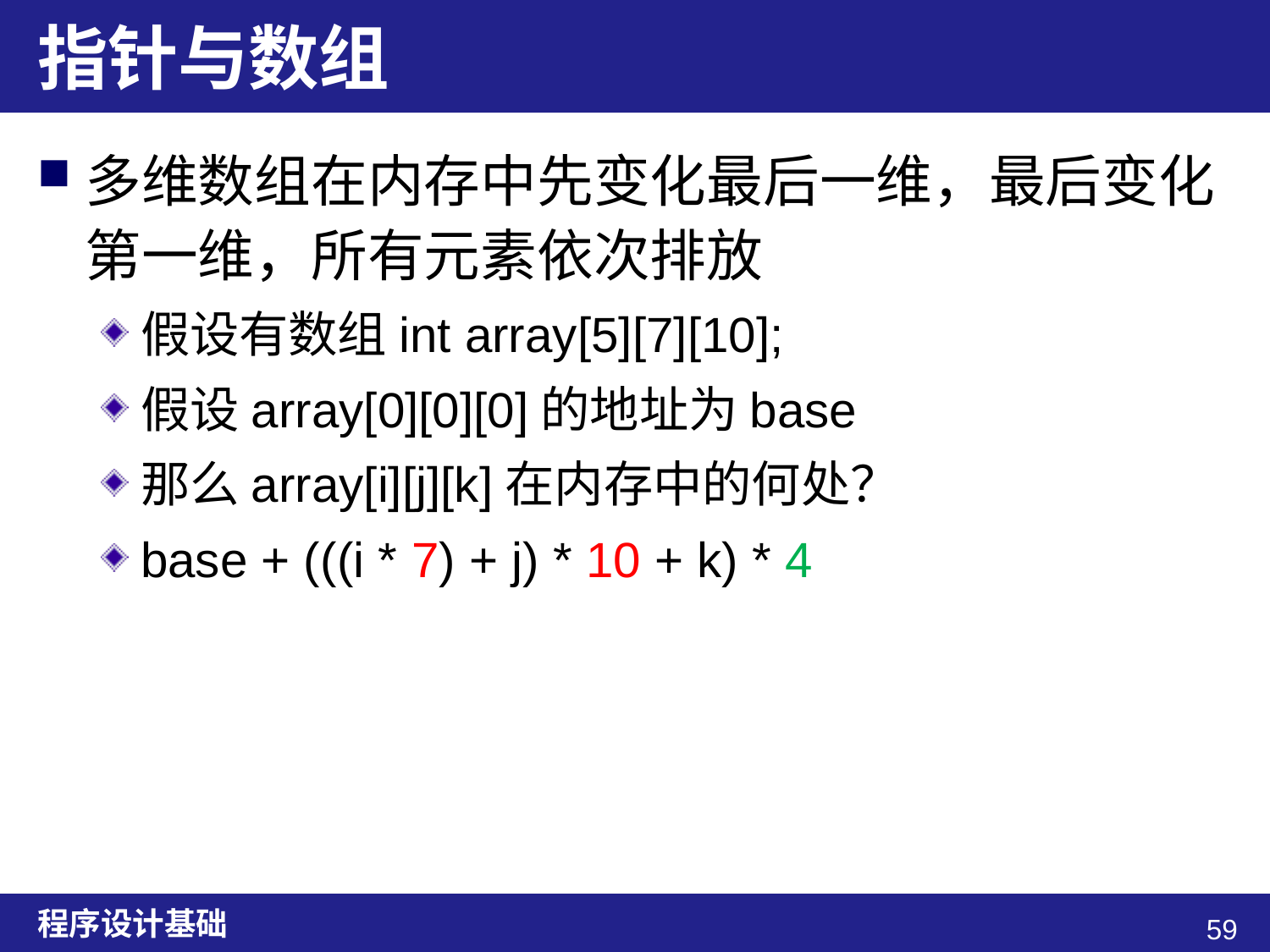

# 指针与数组
多维数组在内存中先变化最后一维，最后变化第一维，所有元素依次排放
假设有数组int array[5][7][10];
假设array[0][0][0]的地址为base
那么array[i][j][k]在内存中的何处？
base + (((i * 7) + j) * 10 + k) * 4